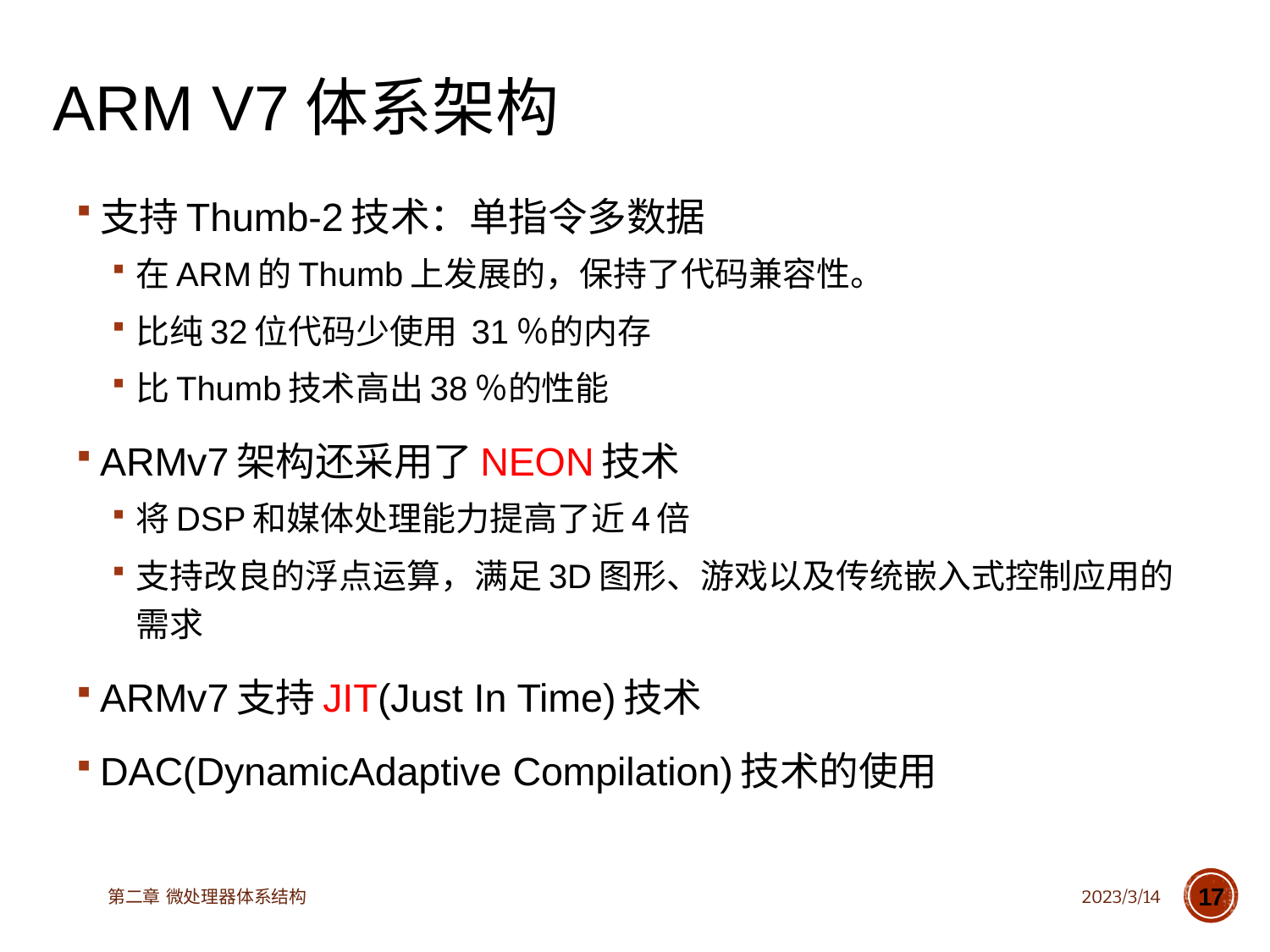

# ARM V7体系架构
支持Thumb-2技术：单指令多数据
在ARM的Thumb上发展的，保持了代码兼容性。
比纯32位代码少使用 31％的内存
比Thumb技术高出38％的性能
ARMv7架构还采用了NEON技术
将DSP和媒体处理能力提高了近4倍
支持改良的浮点运算，满足3D图形、游戏以及传统嵌入式控制应用的需求
ARMv7支持JIT(Just In Time)技术
DAC(DynamicAdaptive Compilation)技术的使用
第二章 微处理器体系结构
2023/3/14
17